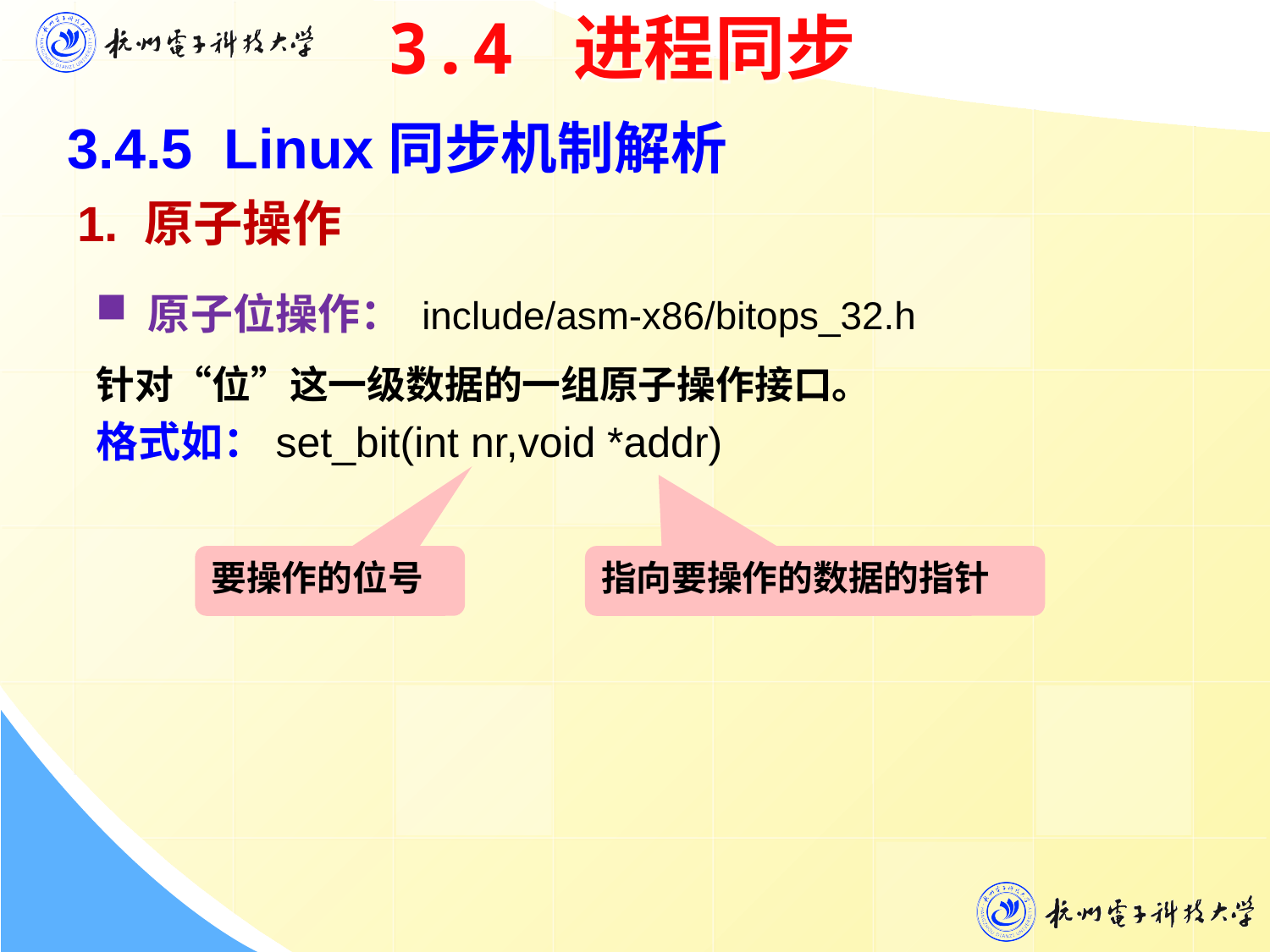

3.4 进程同步
3.4.5  Linux同步机制解析
1. 原子操作
 原子位操作： include/asm-x86/bitops_32.h
针对“位”这一级数据的一组原子操作接口。
格式如：set_bit(int nr,void *addr)
要操作的位号
指向要操作的数据的指针